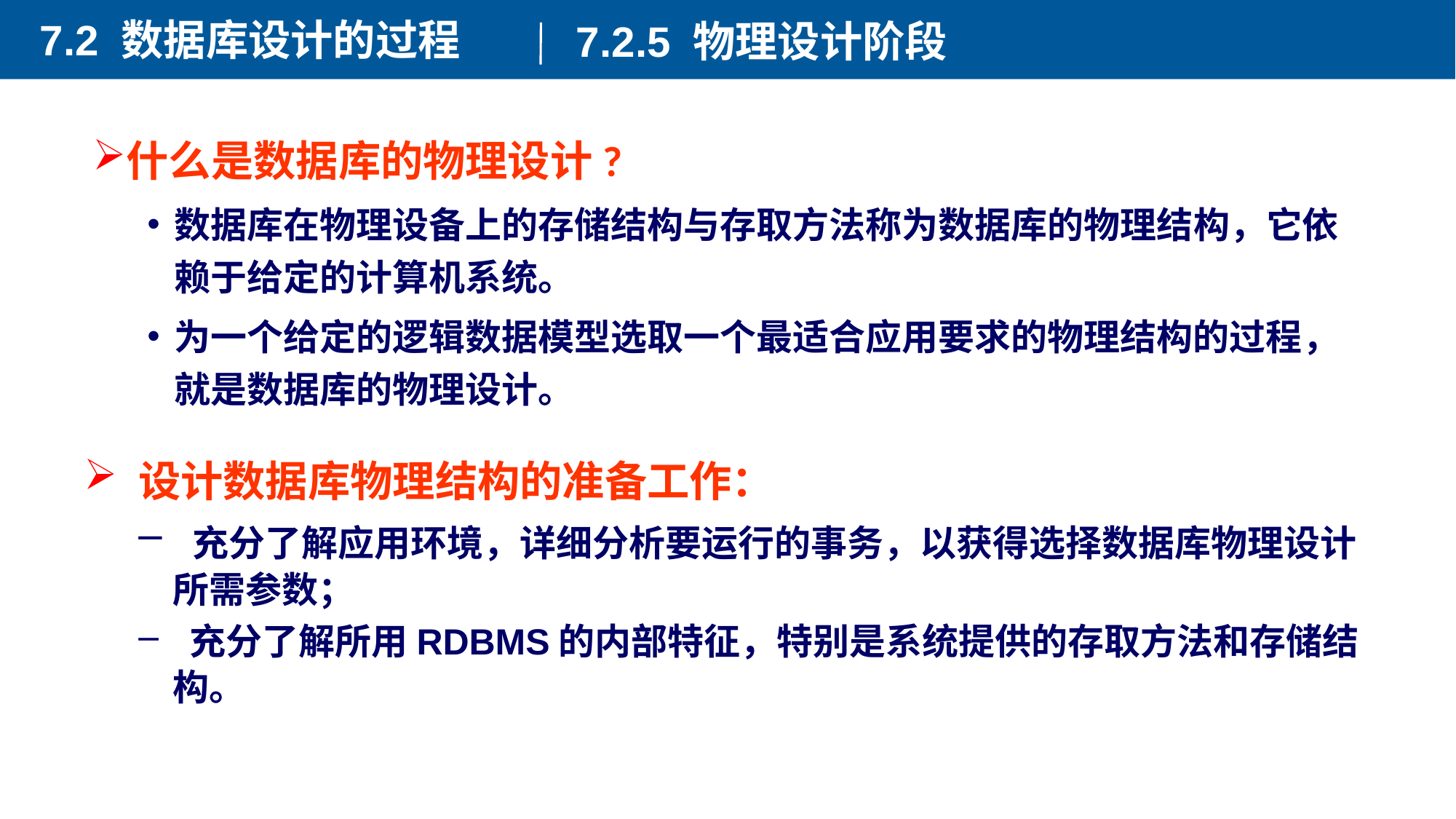

7.2 数据库设计的过程
7.2.5 物理设计阶段
什么是数据库的物理设计?
数据库在物理设备上的存储结构与存取方法称为数据库的物理结构，它依赖于给定的计算机系统。
为一个给定的逻辑数据模型选取一个最适合应用要求的物理结构的过程，就是数据库的物理设计。
设计数据库物理结构的准备工作：
 充分了解应用环境，详细分析要运行的事务，以获得选择数据库物理设计所需参数；
 充分了解所用RDBMS的内部特征，特别是系统提供的存取方法和存储结构。